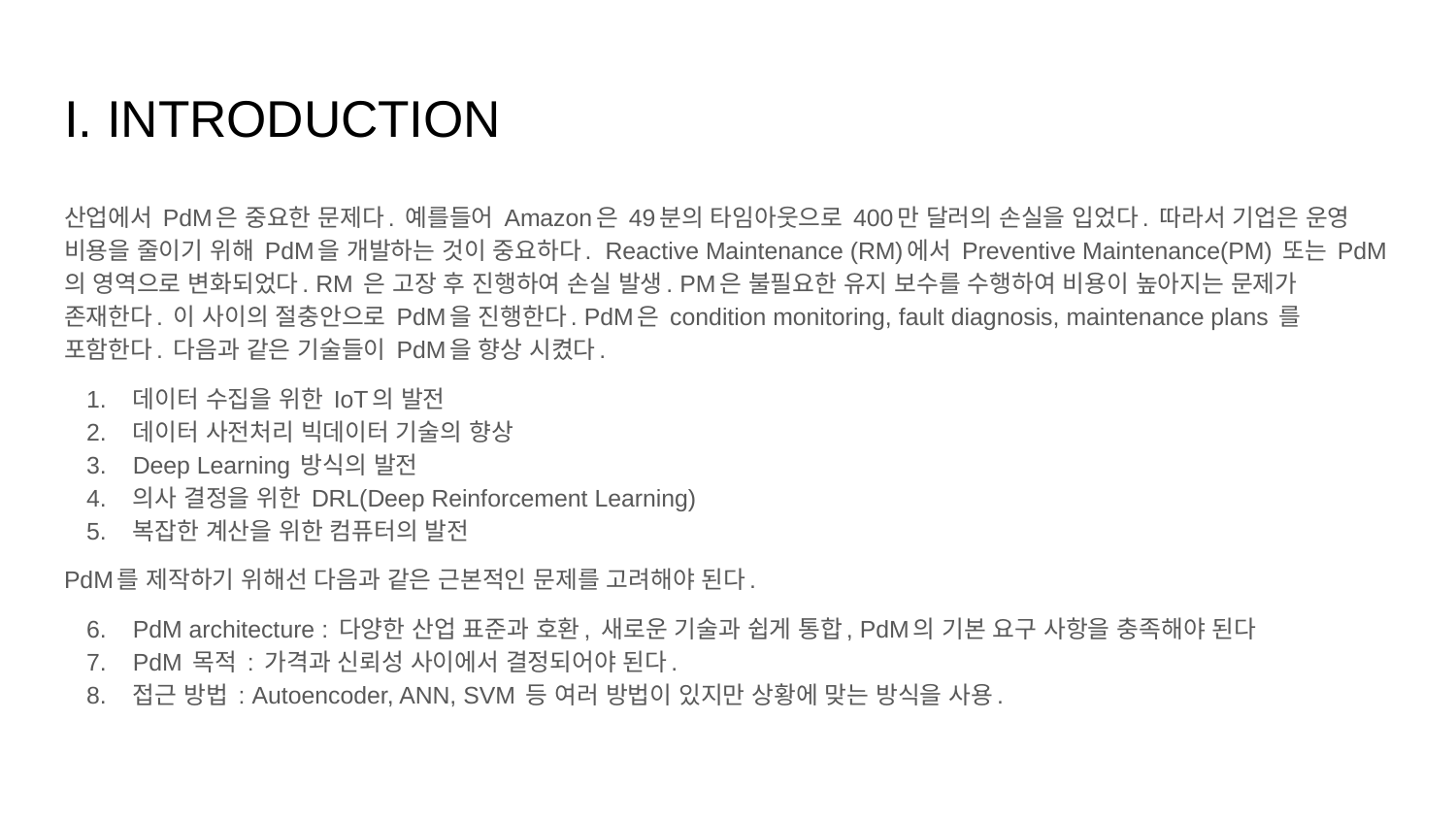

# I. INTRODUCTION
산업에서 PdM은 중요한 문제다. 예를들어 Amazon은 49분의 타임아웃으로 400만 달러의 손실을 입었다. 따라서 기업은 운영 비용을 줄이기 위해 PdM을 개발하는 것이 중요하다.  Reactive Maintenance (RM)에서 Preventive Maintenance(PM) 또는 PdM 의 영역으로 변화되었다. RM 은 고장 후 진행하여 손실 발생. PM은 불필요한 유지 보수를 수행하여 비용이 높아지는 문제가 존재한다. 이 사이의 절충안으로 PdM을 진행한다. PdM은 condition monitoring, fault diagnosis, maintenance plans 를 포함한다. 다음과 같은 기술들이 PdM을 향상 시켰다.
데이터 수집을 위한 IoT의 발전
데이터 사전처리 빅데이터 기술의 향상
Deep Learning 방식의 발전
의사 결정을 위한 DRL(Deep Reinforcement Learning)
복잡한 계산을 위한 컴퓨터의 발전
PdM를 제작하기 위해선 다음과 같은 근본적인 문제를 고려해야 된다.
PdM architecture : 다양한 산업 표준과 호환, 새로운 기술과 쉽게 통합, PdM의 기본 요구 사항을 충족해야 된다
PdM 목적 : 가격과 신뢰성 사이에서 결정되어야 된다.
접근 방법 : Autoencoder, ANN, SVM 등 여러 방법이 있지만 상황에 맞는 방식을 사용.